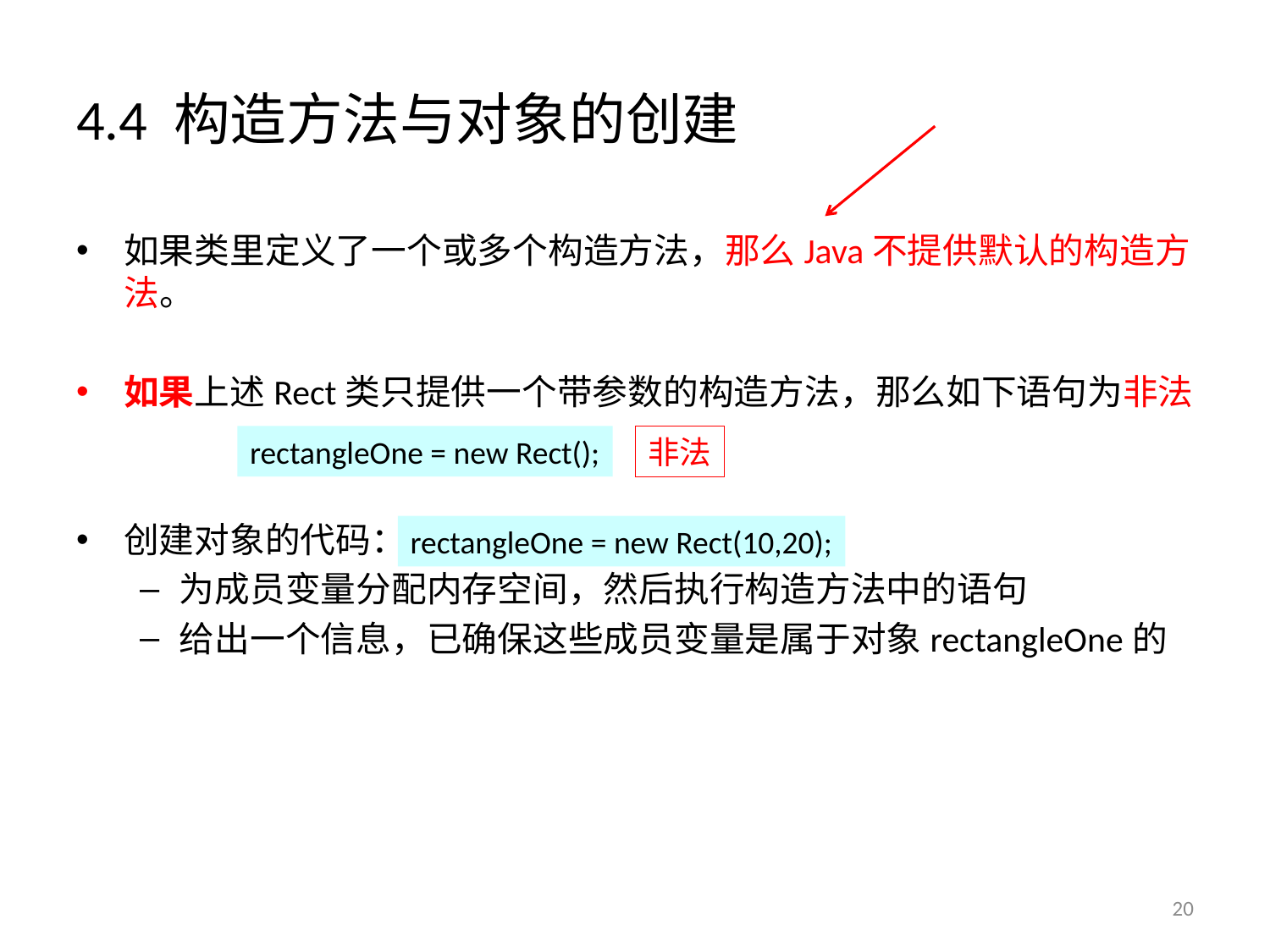

# 4.4 构造方法与对象的创建
如果类里定义了一个或多个构造方法，那么Java不提供默认的构造方法。

如果上述Rect类只提供一个带参数的构造方法，那么如下语句为非法

创建对象的代码：
为成员变量分配内存空间，然后执行构造方法中的语句
给出一个信息，已确保这些成员变量是属于对象rectangleOne的
rectangleOne = new Rect();
非法
rectangleOne = new Rect(10,20);
20